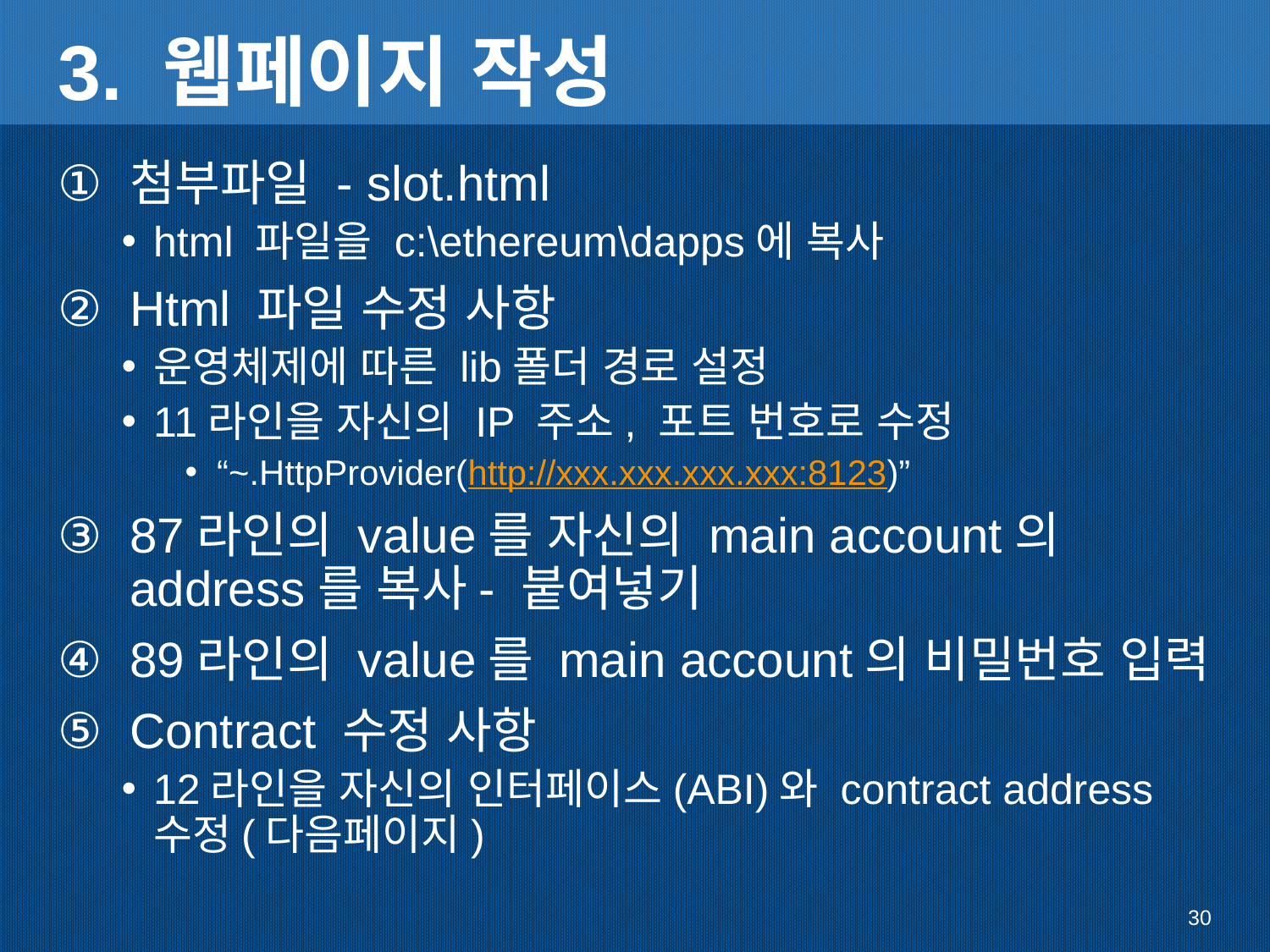

# 3. 웹페이지 작성
첨부파일 - slot.html
html 파일을 c:\ethereum\dapps에 복사
Html 파일 수정 사항
운영체제에 따른 lib폴더 경로 설정
11라인을 자신의 IP 주소, 포트 번호로 수정
“~.HttpProvider(http://xxx.xxx.xxx.xxx:8123)”
87라인의 value를 자신의 main account의 address를 복사- 붙여넣기
89라인의 value를 main account의 비밀번호 입력
Contract 수정 사항
12라인을 자신의 인터페이스(ABI)와 contract address 수정(다음페이지)
30